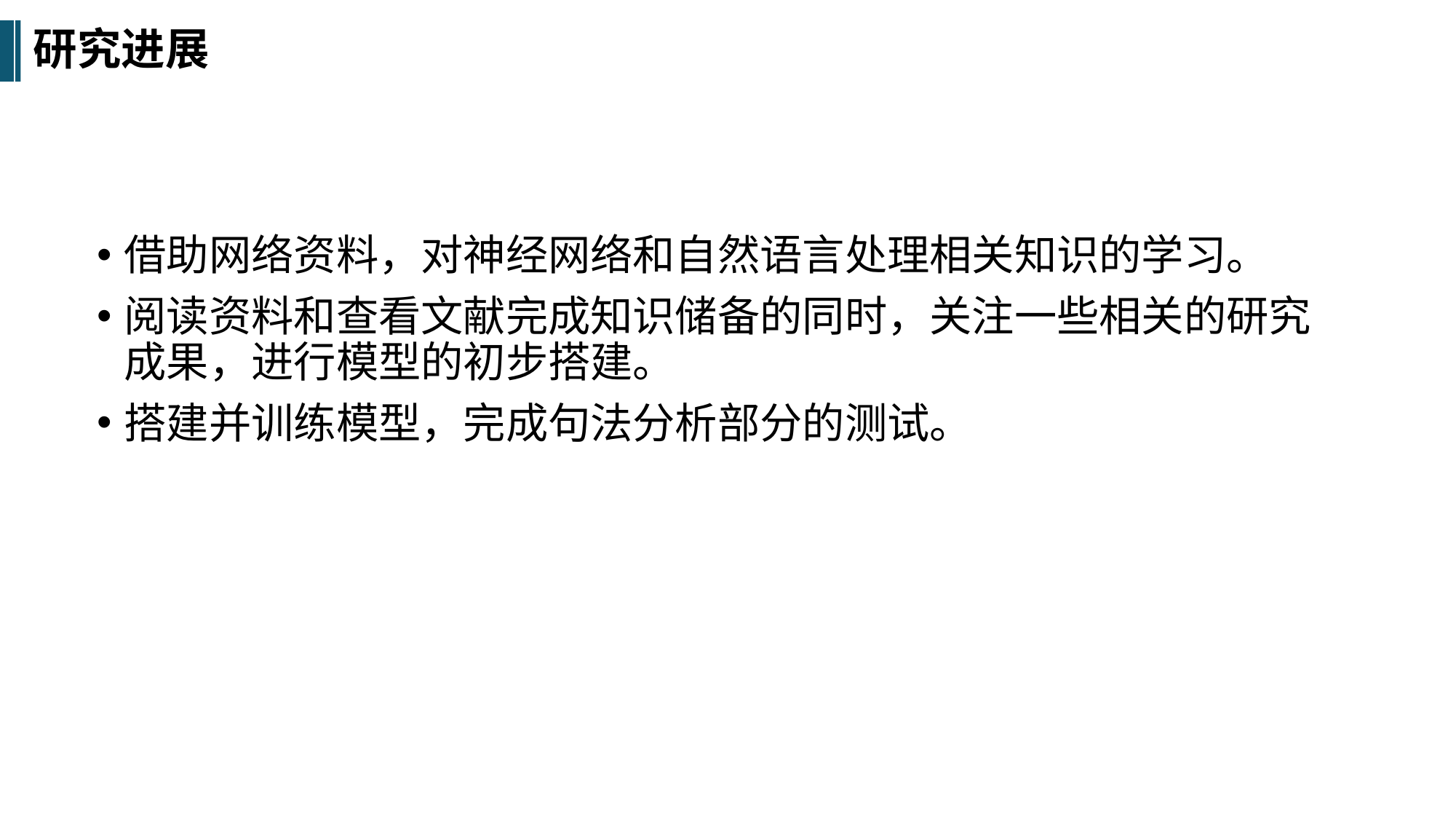

研究进展
借助网络资料，对神经网络和自然语言处理相关知识的学习。
阅读资料和查看文献完成知识储备的同时，关注一些相关的研究成果，进行模型的初步搭建。
搭建并训练模型，完成句法分析部分的测试。